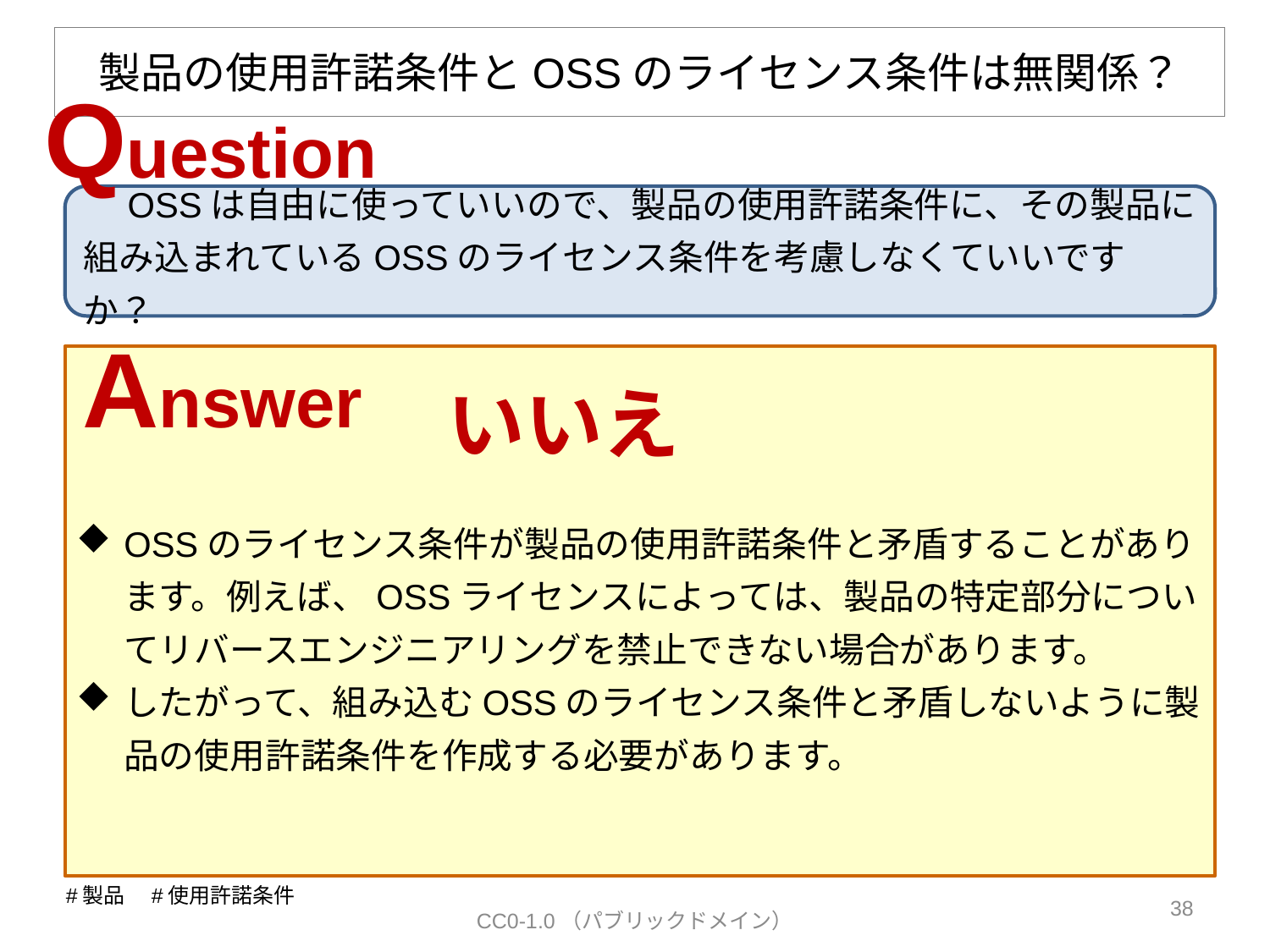

# 製品の使用許諾条件とOSSのライセンス条件は無関係？
Question
　OSSは自由に使っていいので、製品の使用許諾条件に、その製品に組み込まれているOSSのライセンス条件を考慮しなくていいですか？
Answer

いいえ
OSSのライセンス条件が製品の使用許諾条件と矛盾することがあります。例えば、OSSライセンスによっては、製品の特定部分についてリバースエンジニアリングを禁止できない場合があります。
したがって、組み込むOSSのライセンス条件と矛盾しないように製品の使用許諾条件を作成する必要があります。
#製品　#使用許諾条件
38
CC0-1.0（パブリックドメイン）